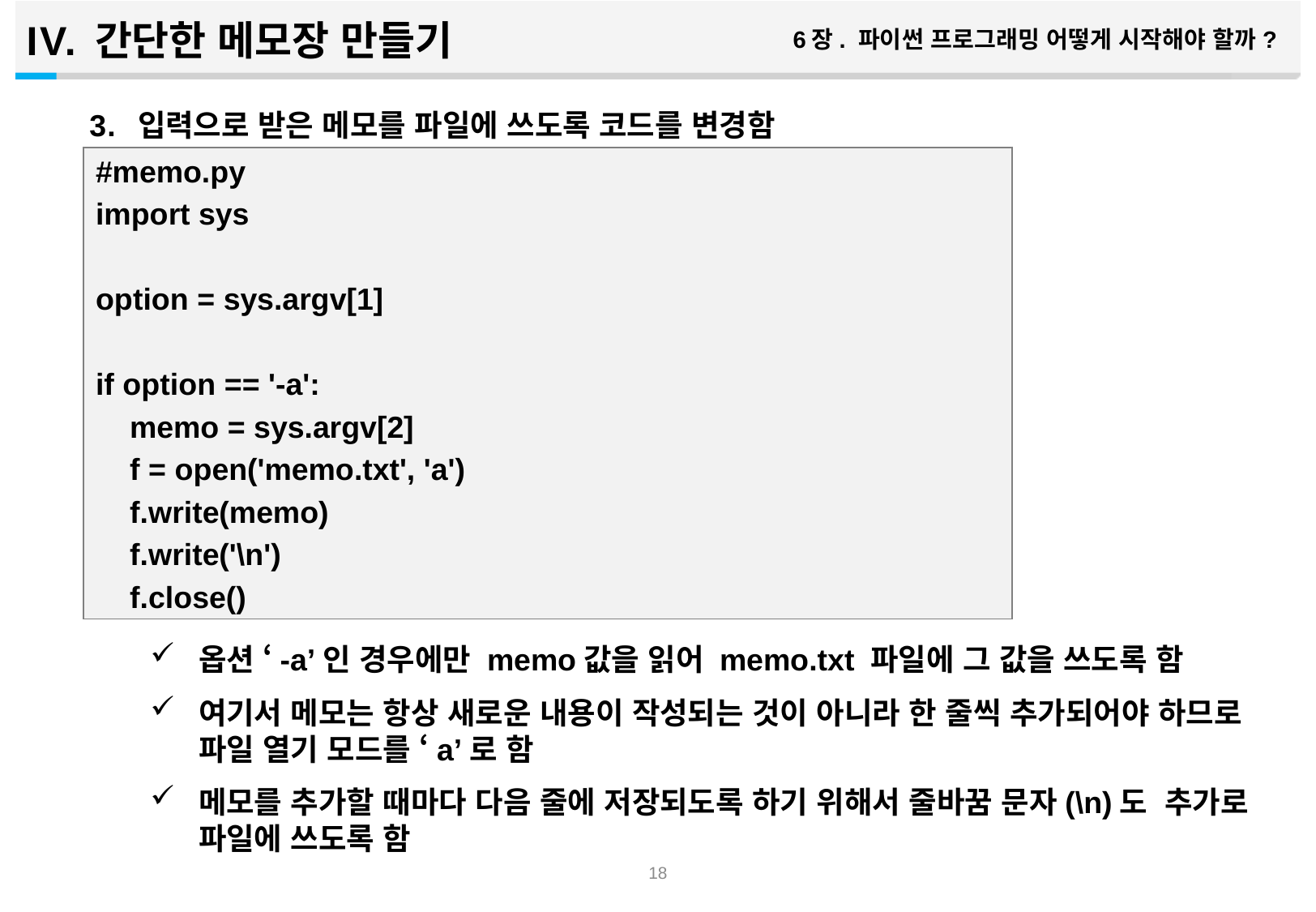

간단한 메모장 만들기
6장. 파이썬 프로그래밍 어떻게 시작해야 할까?
입력으로 받은 메모를 파일에 쓰도록 코드를 변경함

옵션 ‘-a’인 경우에만 memo값을 읽어 memo.txt 파일에 그 값을 쓰도록 함
여기서 메모는 항상 새로운 내용이 작성되는 것이 아니라 한 줄씩 추가되어야 하므로 파일 열기 모드를 ‘a’로 함
메모를 추가할 때마다 다음 줄에 저장되도록 하기 위해서 줄바꿈 문자(\n)도  추가로 파일에 쓰도록 함
#memo.py
import sys

option = sys.argv[1]

if option == '-a':
    memo = sys.argv[2]
    f = open('memo.txt', 'a')
    f.write(memo)
    f.write('\n')
    f.close()
18